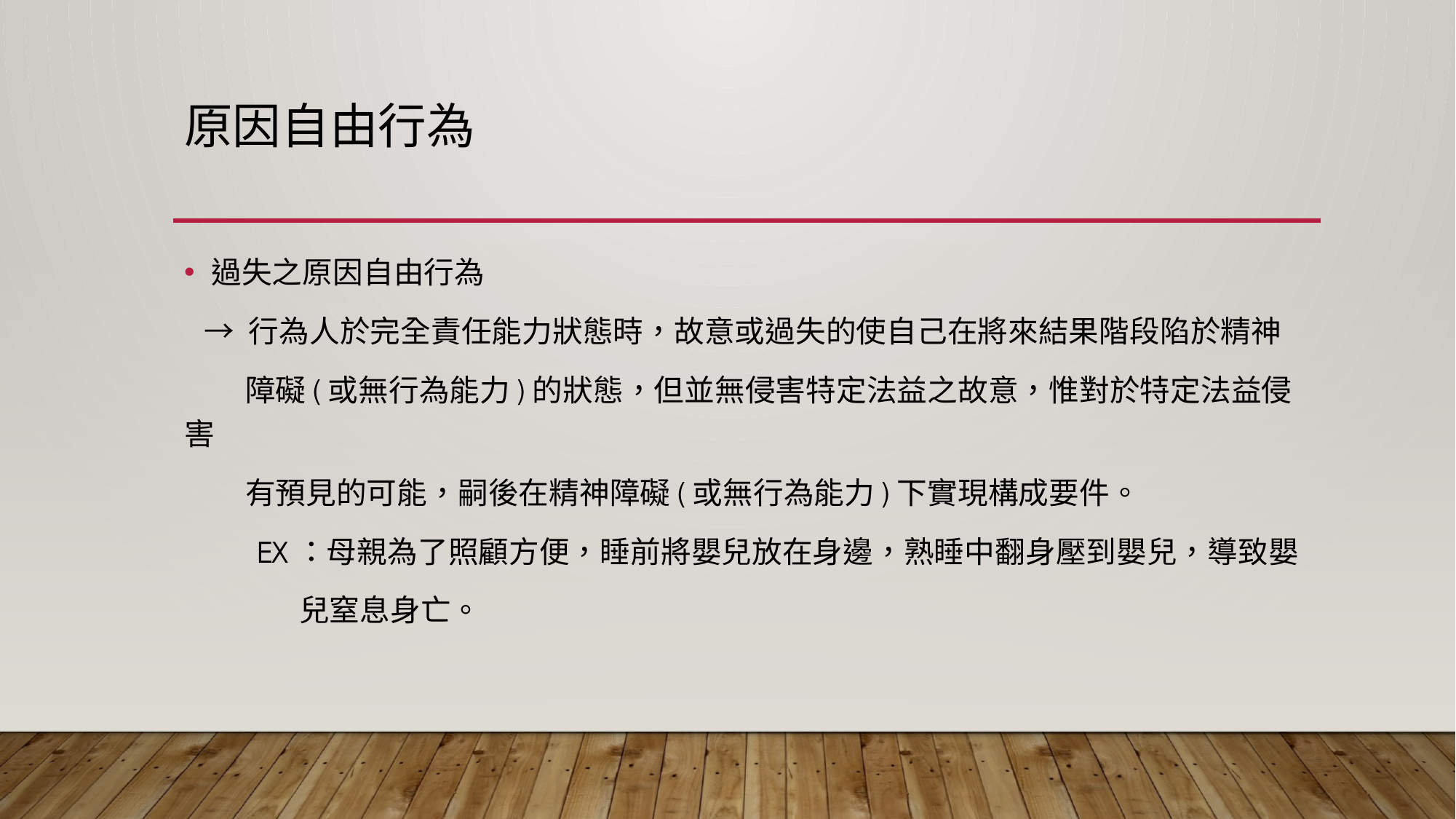

# 原因自由行為
過失之原因自由行為
   → 行為人於完全責任能力狀態時，故意或過失的使自己在將來結果階段陷於精神
        障礙(或無行為能力)的狀態，但並無侵害特定法益之故意，惟對於特定法益侵害
        有預見的可能，嗣後在精神障礙(或無行為能力)下實現構成要件。
        EX：母親為了照顧方便，睡前將嬰兒放在身邊，熟睡中翻身壓到嬰兒，導致嬰
                兒窒息身亡。